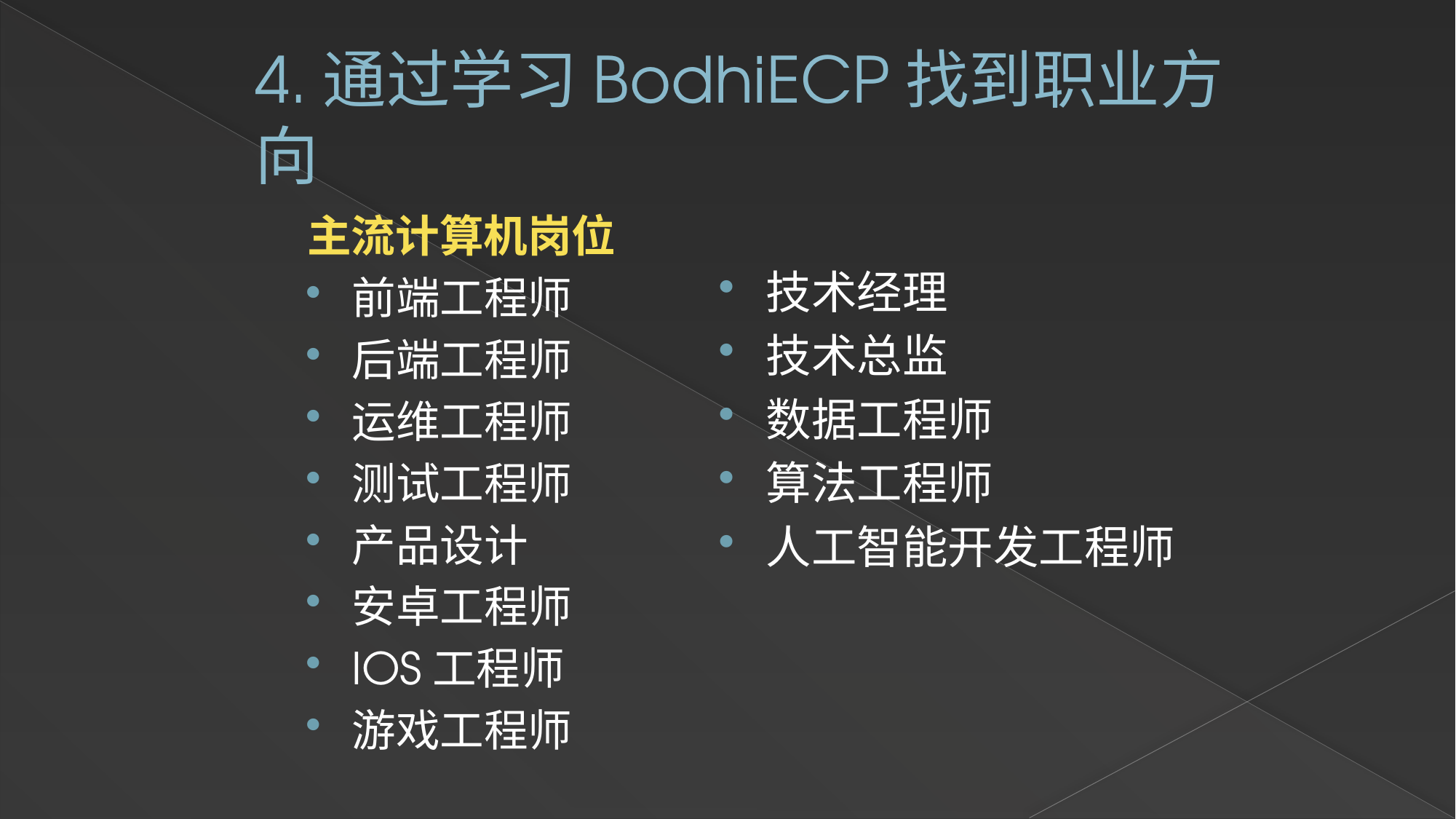

# 4.通过学习BodhiECP找到职业方向

技术经理
技术总监
数据工程师
算法工程师
人工智能开发工程师
主流计算机岗位
前端工程师
后端工程师
运维工程师
测试工程师
产品设计
安卓工程师
IOS工程师
游戏工程师